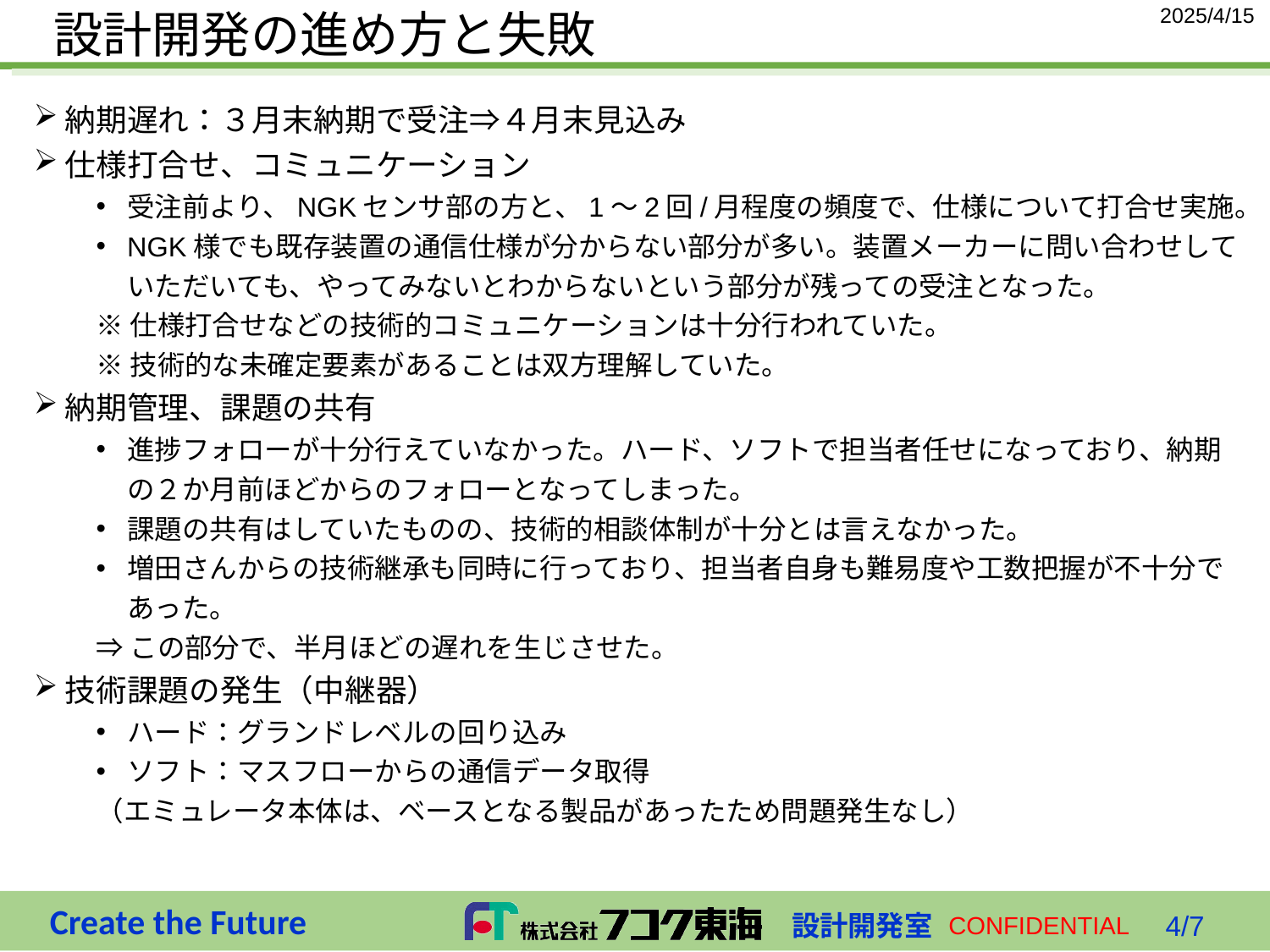

2025/4/15
# 設計開発の進め方と失敗
納期遅れ：３月末納期で受注⇒４月末見込み
仕様打合せ、コミュニケーション
受注前より、NGKセンサ部の方と、1～2回/月程度の頻度で、仕様について打合せ実施。
NGK様でも既存装置の通信仕様が分からない部分が多い。装置メーカーに問い合わせしていただいても、やってみないとわからないという部分が残っての受注となった。
※仕様打合せなどの技術的コミュニケーションは十分行われていた。
※技術的な未確定要素があることは双方理解していた。
納期管理、課題の共有
進捗フォローが十分行えていなかった。ハード、ソフトで担当者任せになっており、納期の２か月前ほどからのフォローとなってしまった。
課題の共有はしていたものの、技術的相談体制が十分とは言えなかった。
増田さんからの技術継承も同時に行っており、担当者自身も難易度や工数把握が不十分であった。
⇒この部分で、半月ほどの遅れを生じさせた。
技術課題の発生（中継器）
ハード：グランドレベルの回り込み
ソフト：マスフローからの通信データ取得
（エミュレータ本体は、ベースとなる製品があったため問題発生なし）
4
/7